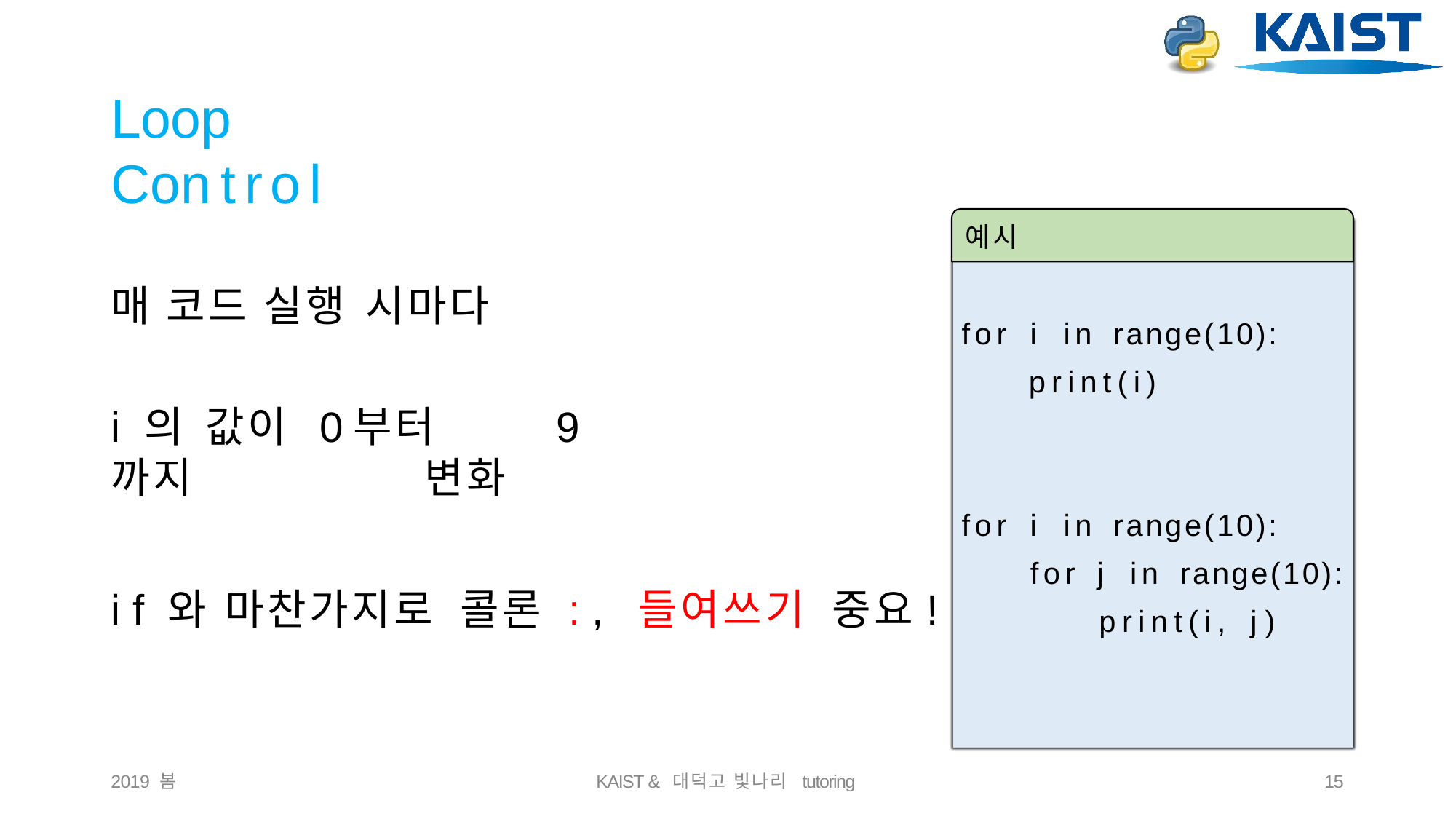

# Loop	Control

예시
매 코드 실행 시마다
for	i	in	range(10):
print(i)
i의  값이  0부터	9까지	변화
for	i	in	range(10):
for	j	in	range(10):
print(i,	j)
if와	마찬가지로	콜론	:,	들여쓰기	중요!
2019 봄
KAIST & 대덕고 빛나리 tutoring
15